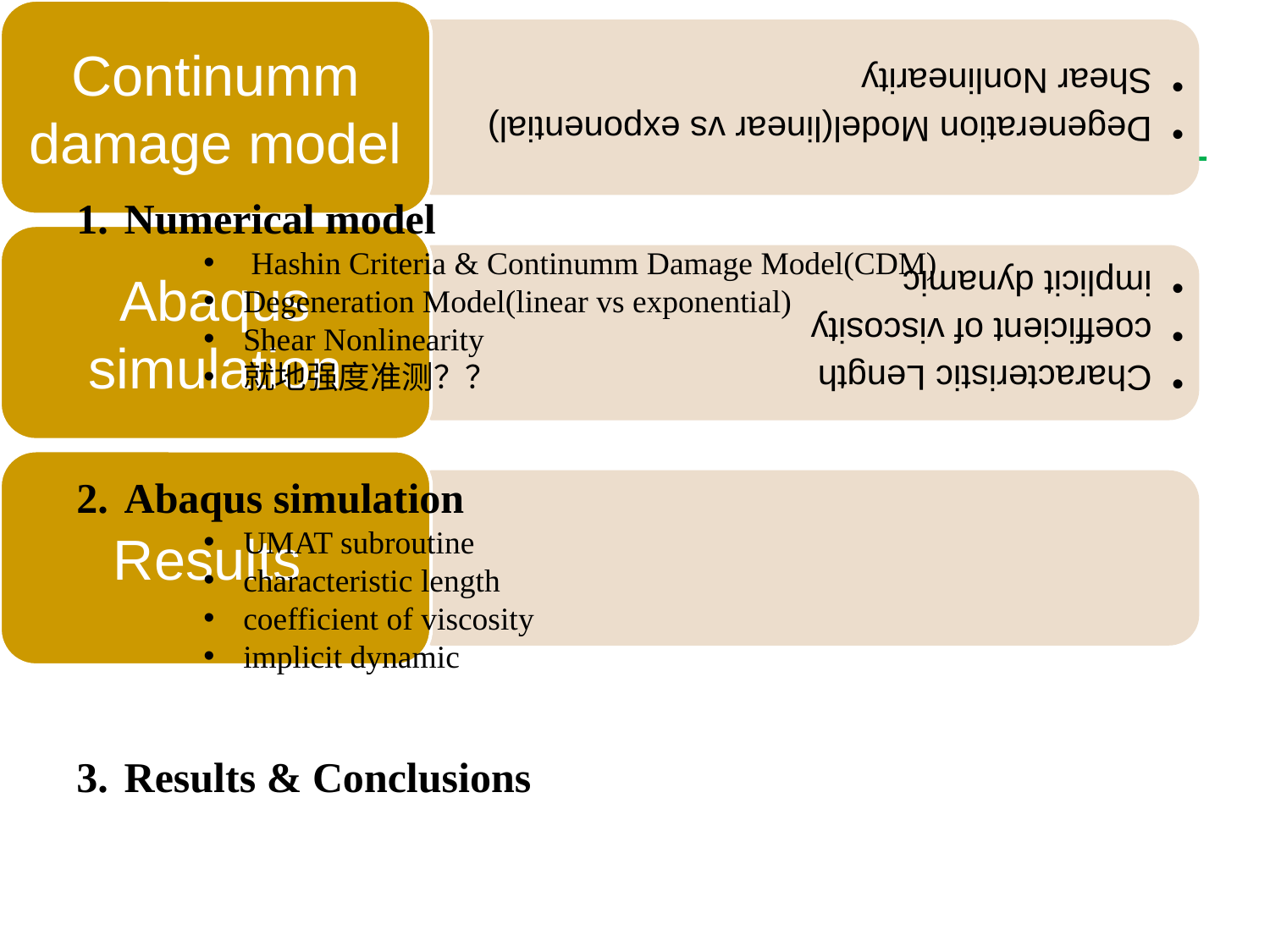

Degeneration Model(linear vs exponential)
Shear Nonlinearity
Continumm damage model
Characteristic Length
coefficient of viscosity
implicit dynamic
Abaqus simulation

Results
Numerical model
Hashin Criteria & Continumm Damage Model(CDM)
Degeneration Model(linear vs exponential)
Shear Nonlinearity
就地强度准测？？

Abaqus simulation
UMAT subroutine
characteristic length
coefficient of viscosity
implicit dynamic

Results & Conclusions